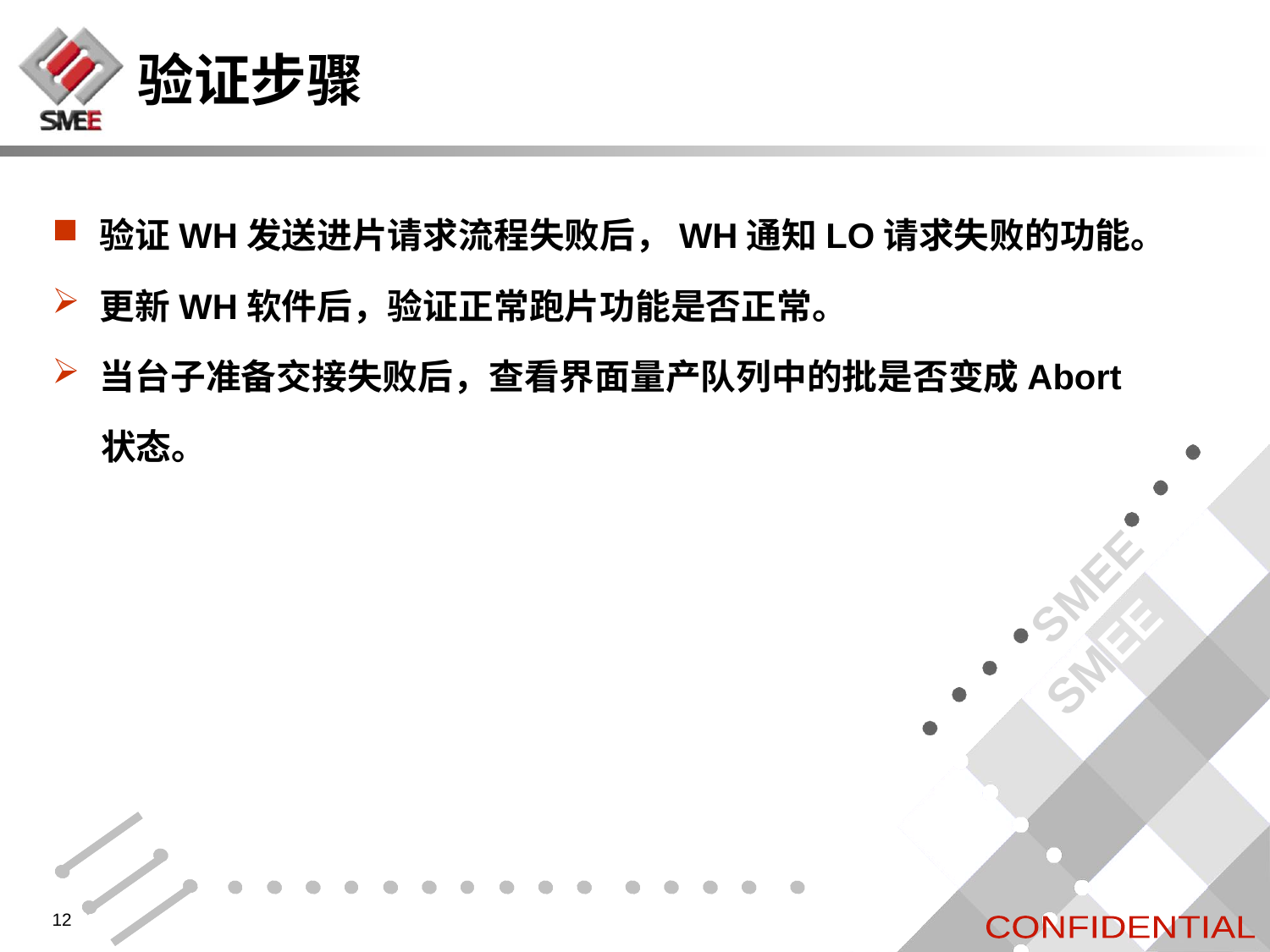

# 验证步骤
验证WH发送进片请求流程失败后，WH通知LO请求失败的功能。
更新WH软件后，验证正常跑片功能是否正常。
当台子准备交接失败后，查看界面量产队列中的批是否变成Abort
     状态。

12